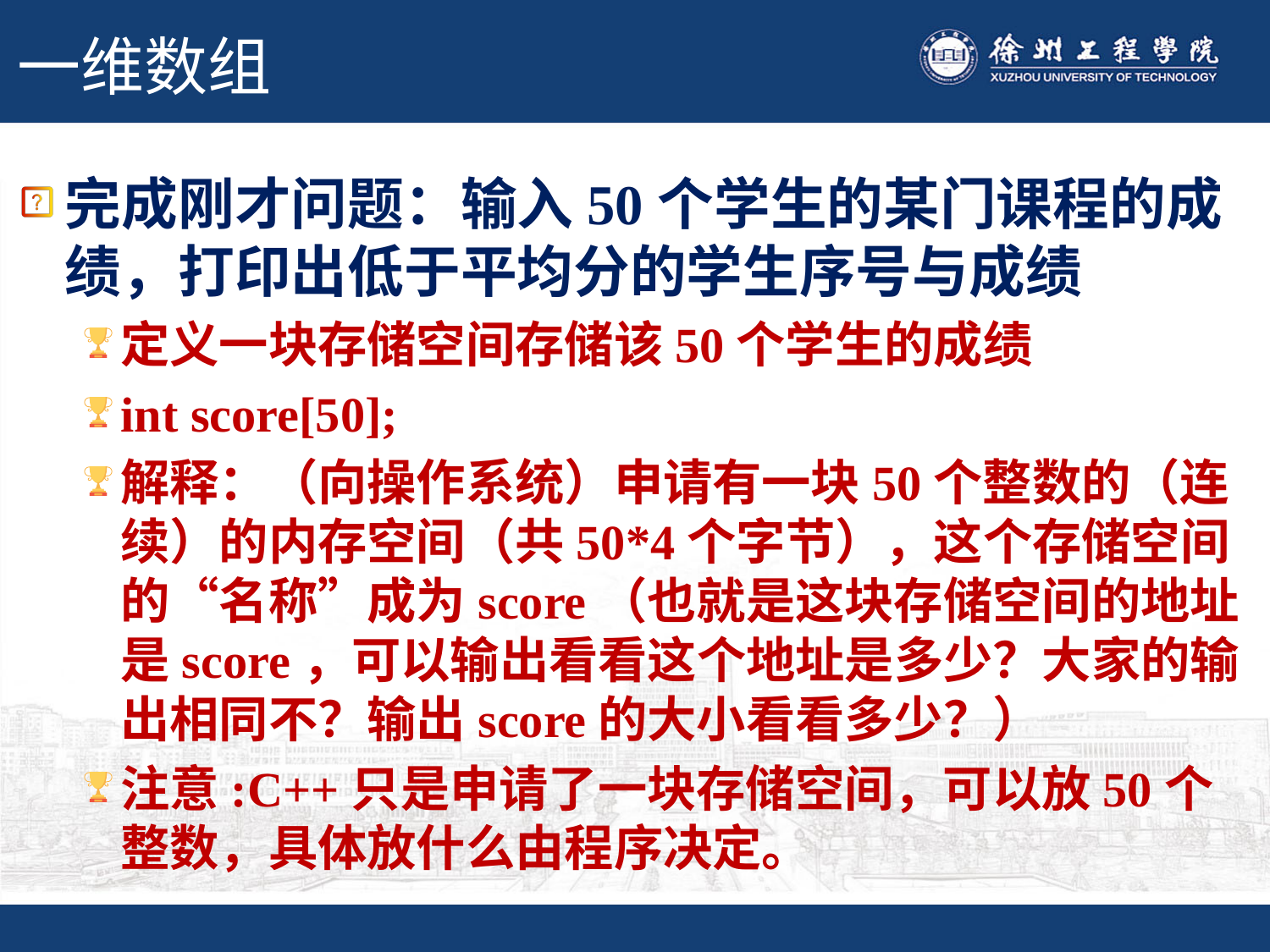

# 一维数组
完成刚才问题：输入50个学生的某门课程的成绩，打印出低于平均分的学生序号与成绩
定义一块存储空间存储该50个学生的成绩
int score[50];
解释：（向操作系统）申请有一块50个整数的（连续）的内存空间（共50*4个字节），这个存储空间的“名称”成为score（也就是这块存储空间的地址是score，可以输出看看这个地址是多少？大家的输出相同不？输出score的大小看看多少？）
注意:C++只是申请了一块存储空间，可以放50个整数，具体放什么由程序决定。